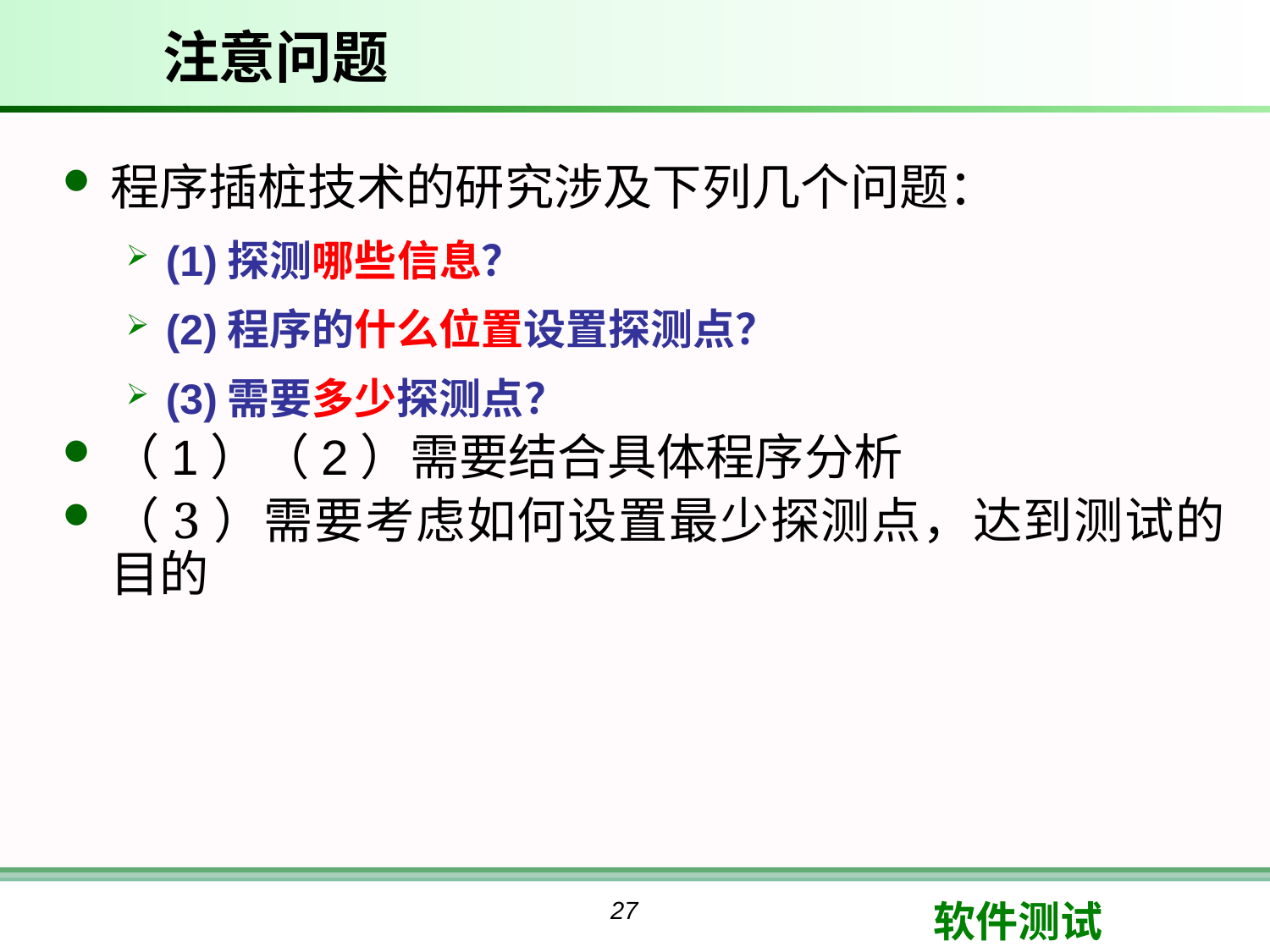

# 注意问题
程序插桩技术的研究涉及下列几个问题：
(1)探测哪些信息？
(2)程序的什么位置设置探测点？
(3)需要多少探测点？
（1）（2）需要结合具体程序分析
（3）需要考虑如何设置最少探测点，达到测试的目的

27